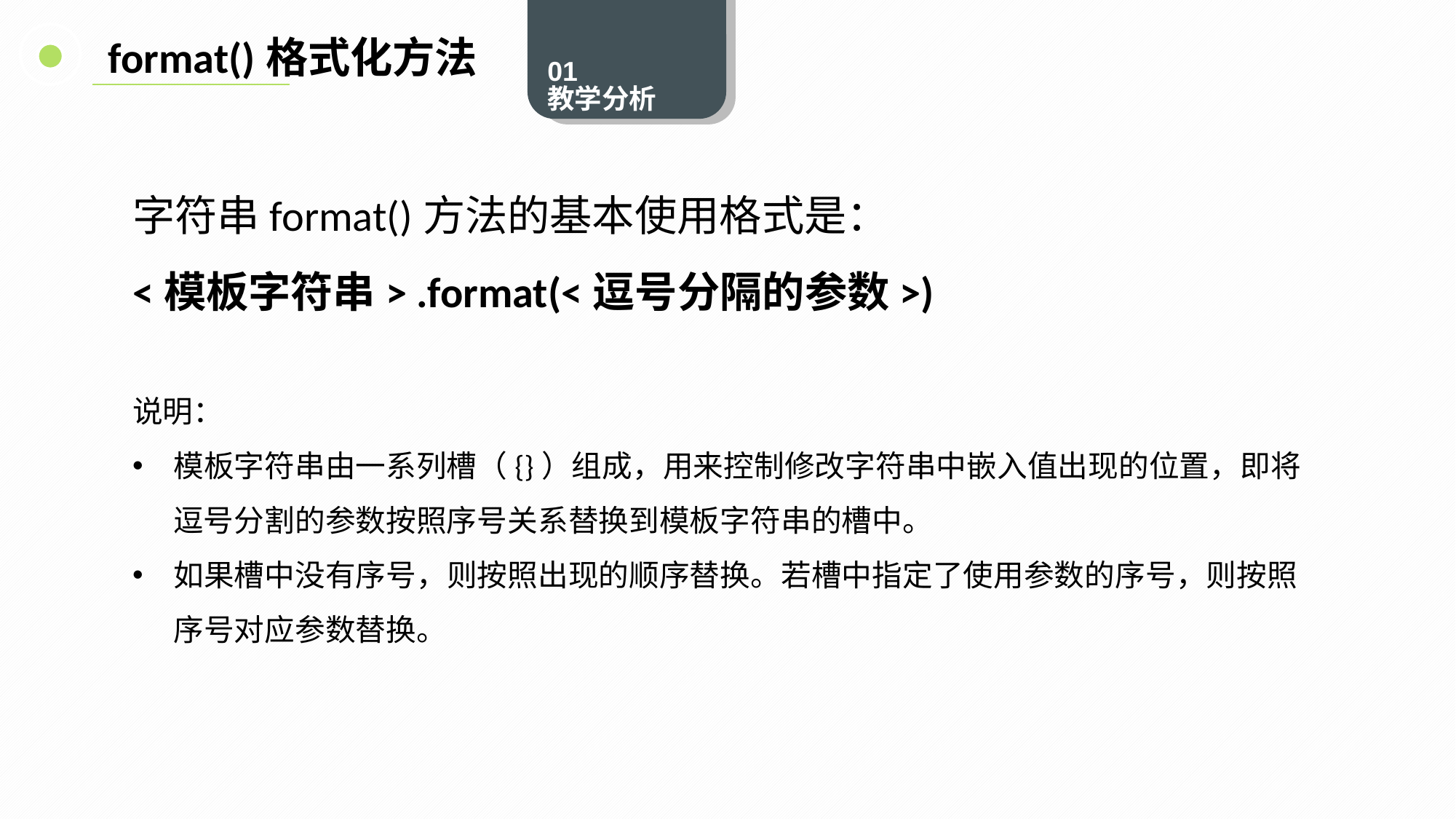

format()格式化方法

字符串format()方法的基本使用格式是：
<模板字符串> .format(<逗号分隔的参数>)
说明：
模板字符串由一系列槽（{}）组成，用来控制修改字符串中嵌入值出现的位置，即将逗号分割的参数按照序号关系替换到模板字符串的槽中。
如果槽中没有序号，则按照出现的顺序替换。若槽中指定了使用参数的序号，则按照序号对应参数替换。